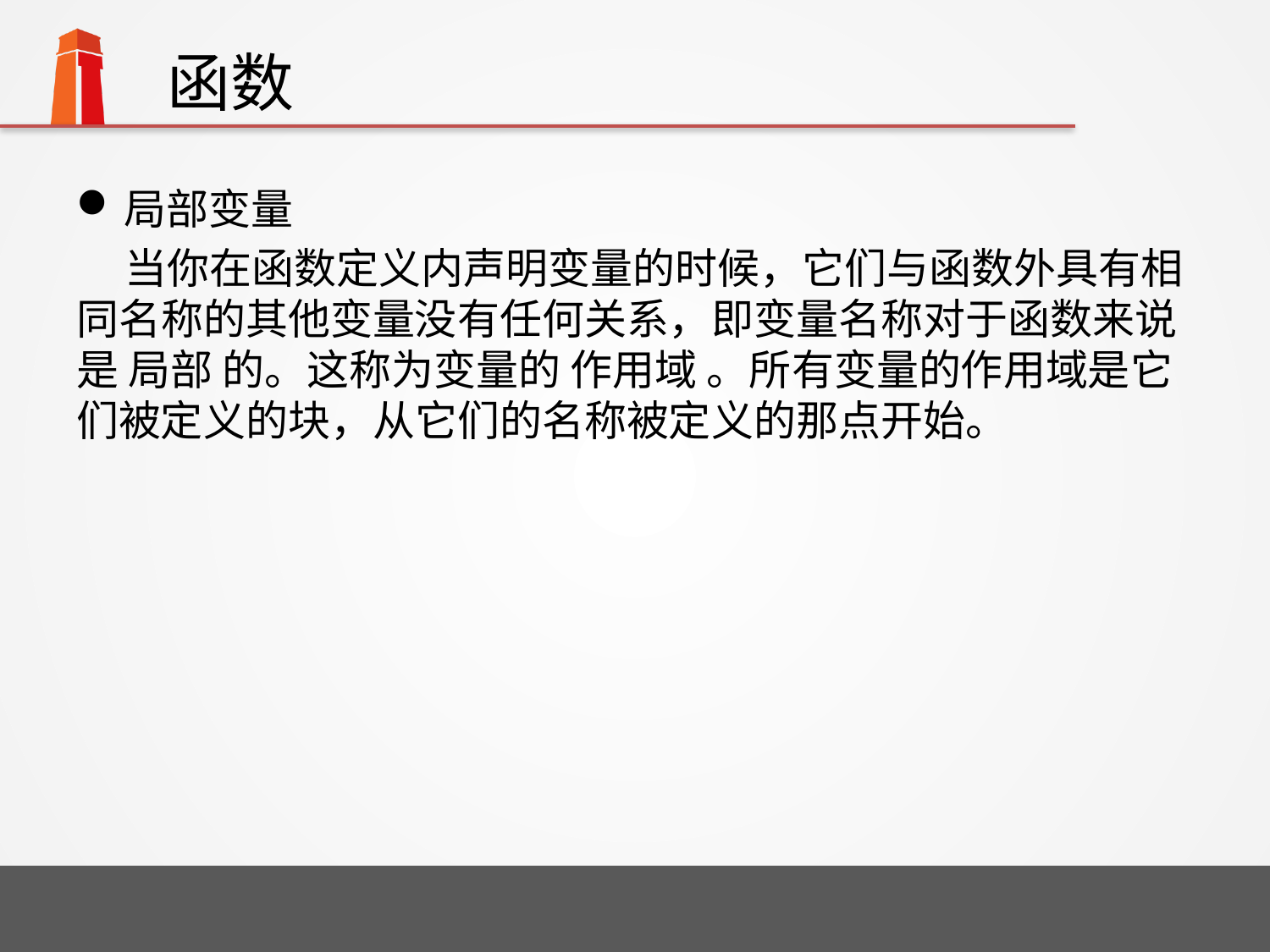

# 函数
局部变量
    当你在函数定义内声明变量的时候，它们与函数外具有相同名称的其他变量没有任何关系，即变量名称对于函数来说是 局部 的。这称为变量的 作用域 。所有变量的作用域是它们被定义的块，从它们的名称被定义的那点开始。